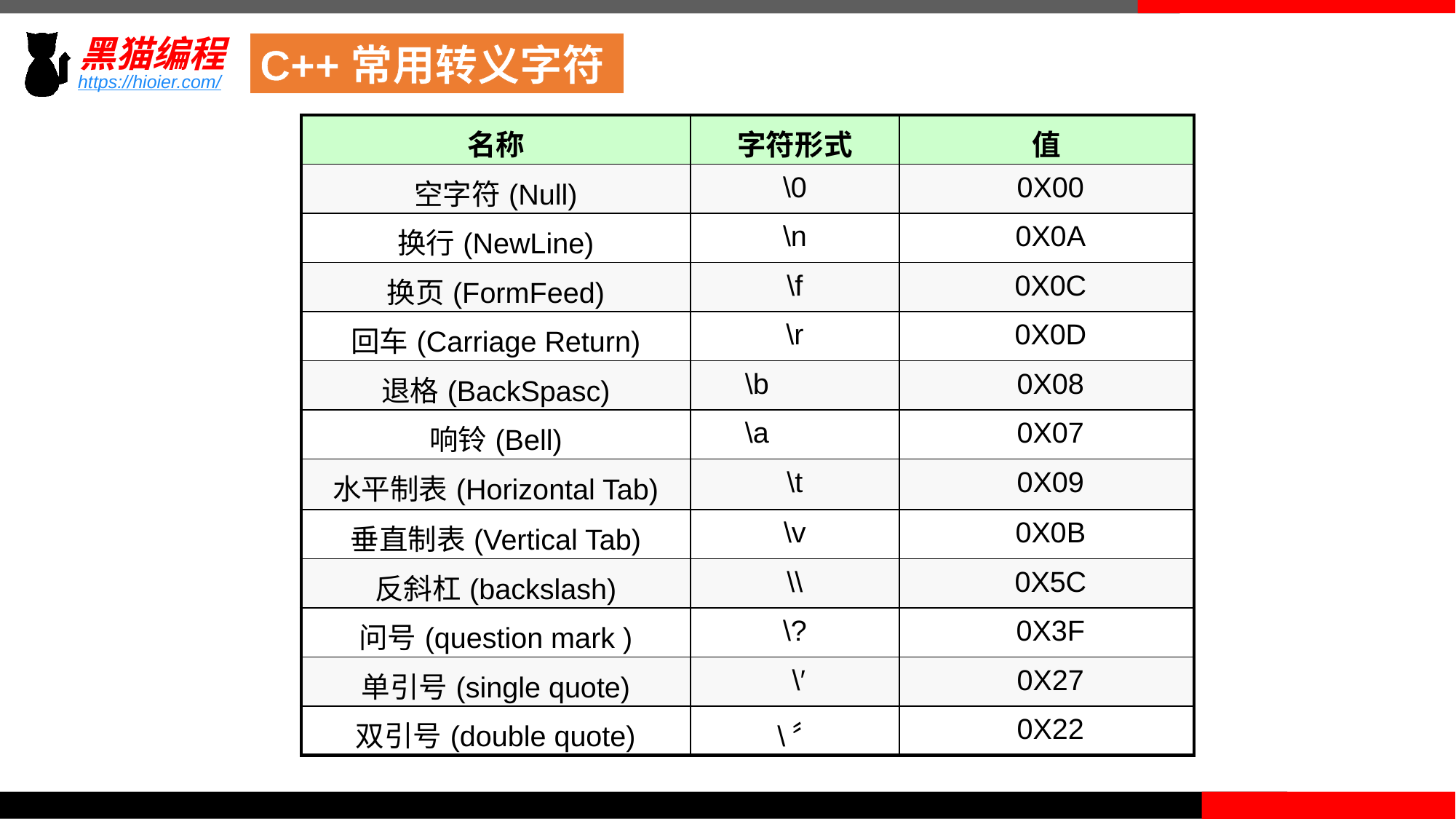

C++常用转义字符
| 名称 | 字符形式 | 值 |
| --- | --- | --- |
| 空字符(Null) | \0 | 0X00 |
| 换行(NewLine) | \n | 0X0A |
| 换页(FormFeed) | \f | 0X0C |
| 回车(Carriage Return) | \r | 0X0D |
| 退格(BackSpasc) | \b | 0X08 |
| 响铃(Bell) | \a | 0X07 |
| 水平制表(Horizontal Tab) | \t | 0X09 |
| 垂直制表(Vertical Tab) | \v | 0X0B |
| 反斜杠(backslash) | \\ | 0X5C |
| 问号(question mark ) | \? | 0X3F |
| 单引号(single quote) | \′ | 0X27 |
| 双引号(double quote) | \〞 | 0X22 |